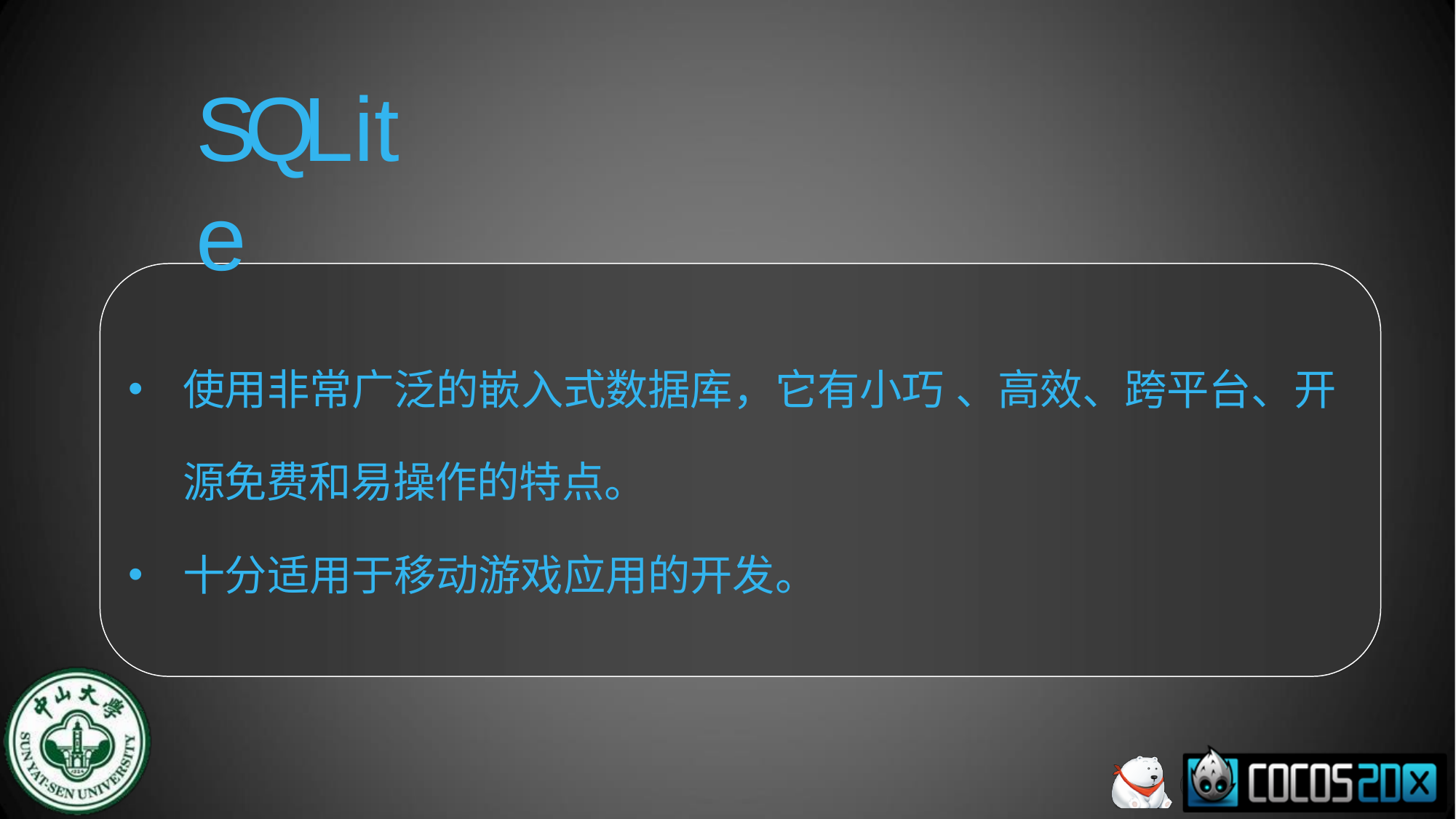

# SQLite

使用非常广泛的嵌入式数据库，它有小巧 、高效、跨平台、开
源免费和易操作的特点。
十分适用于移动游戏应用的开发。